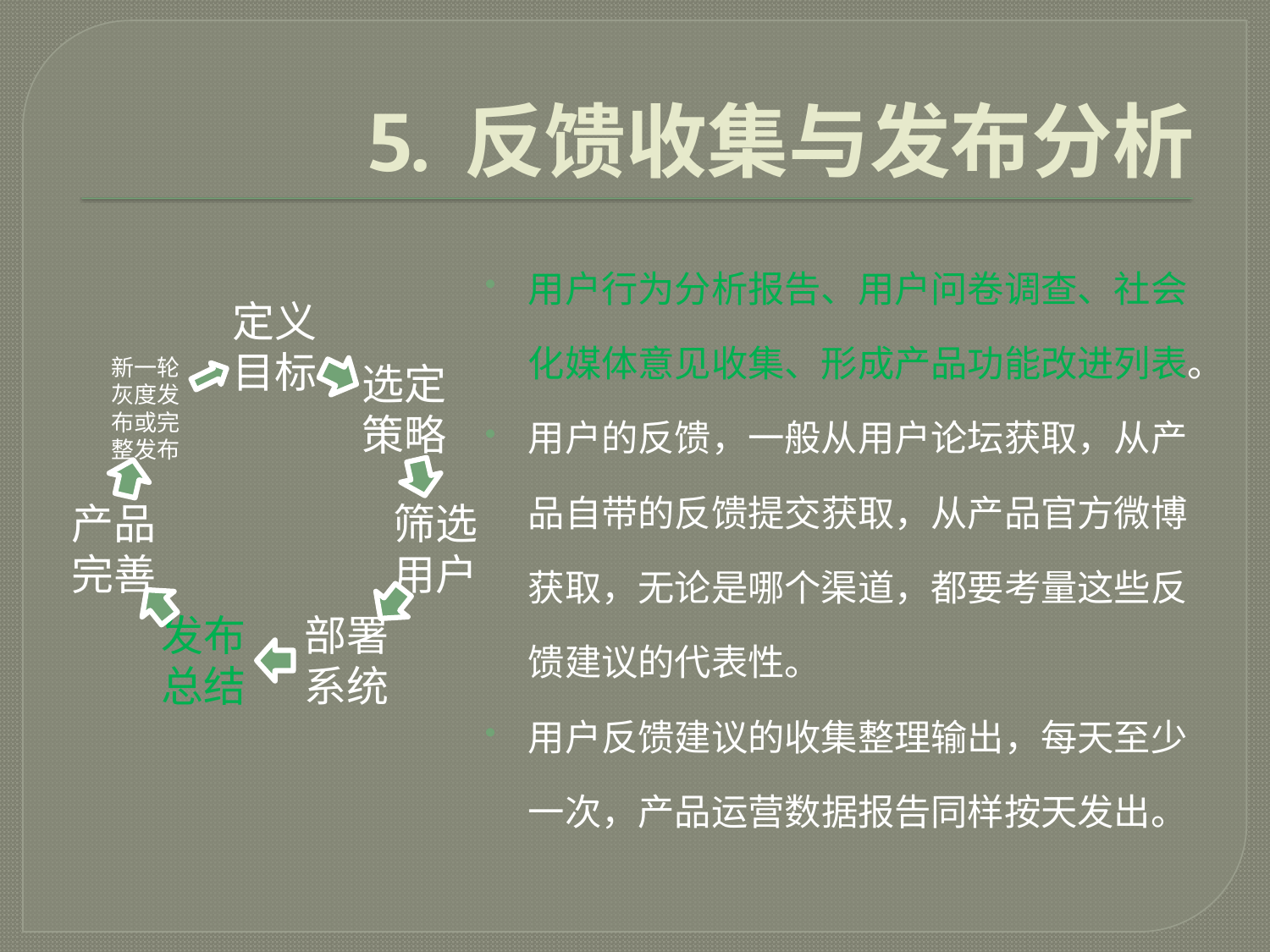

# 5. 反馈收集与发布分析
用户行为分析报告、用户问卷调查、社会化媒体意见收集、形成产品功能改进列表。
用户的反馈，一般从用户论坛获取，从产品自带的反馈提交获取，从产品官方微博获取，无论是哪个渠道，都要考量这些反馈建议的代表性。
用户反馈建议的收集整理输出，每天至少一次，产品运营数据报告同样按天发出。

定义目标
部署系统
发布总结
产品完善
新一轮灰度发布或完整发布
选定策略
筛选用户